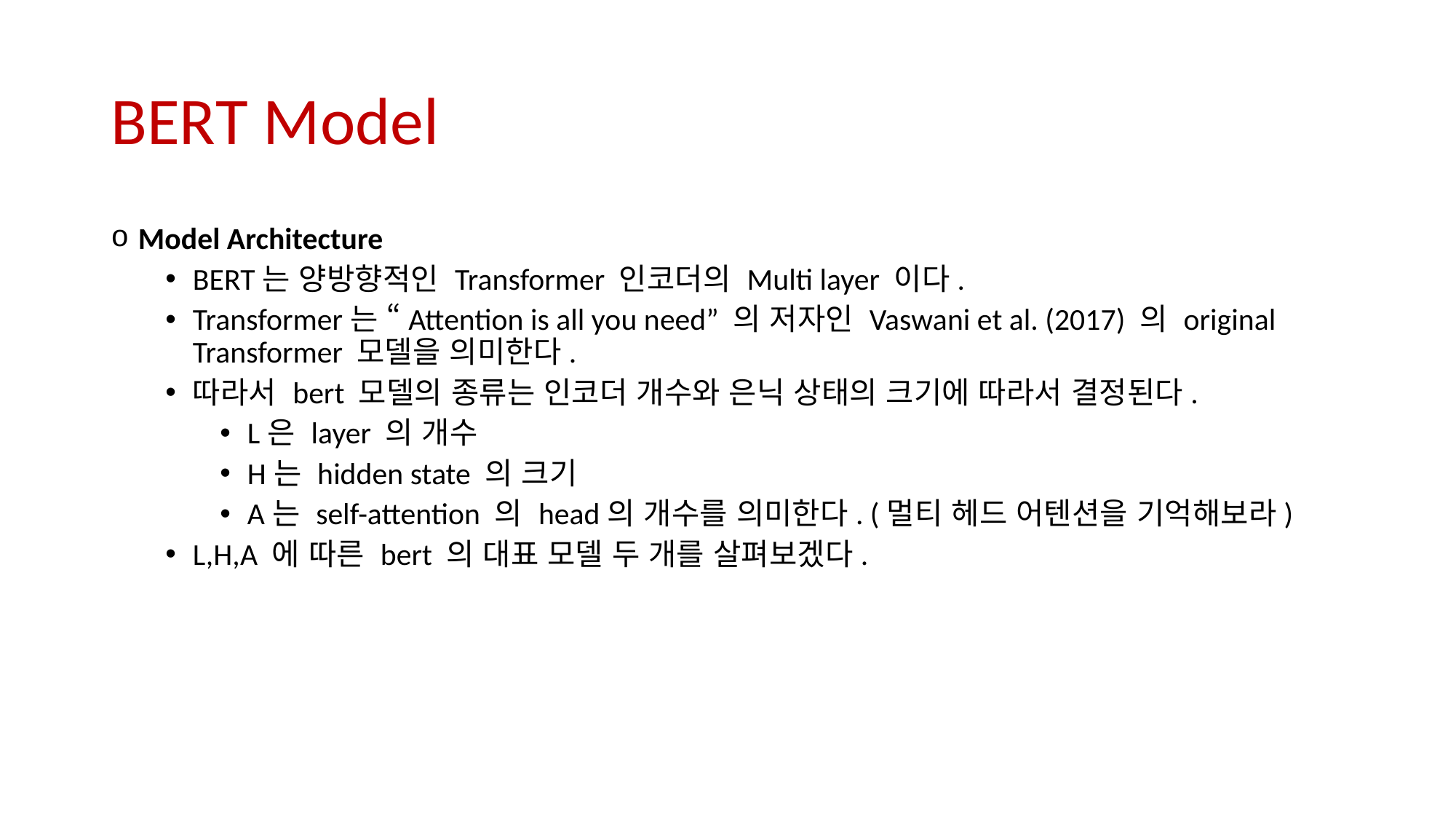

# BERT Model
Model Architecture
BERT는 양방향적인 Transformer 인코더의 Multi layer 이다.
Transformer는 “Attention is all you need” 의 저자인 Vaswani et al. (2017) 의 original Transformer 모델을 의미한다.
따라서 bert 모델의 종류는 인코더 개수와 은닉 상태의 크기에 따라서 결정된다.
L은 layer 의 개수
H는 hidden state 의 크기
A는 self-attention 의 head의 개수를 의미한다. (멀티 헤드 어텐션을 기억해보라)
L,H,A 에 따른 bert 의 대표 모델 두 개를 살펴보겠다.